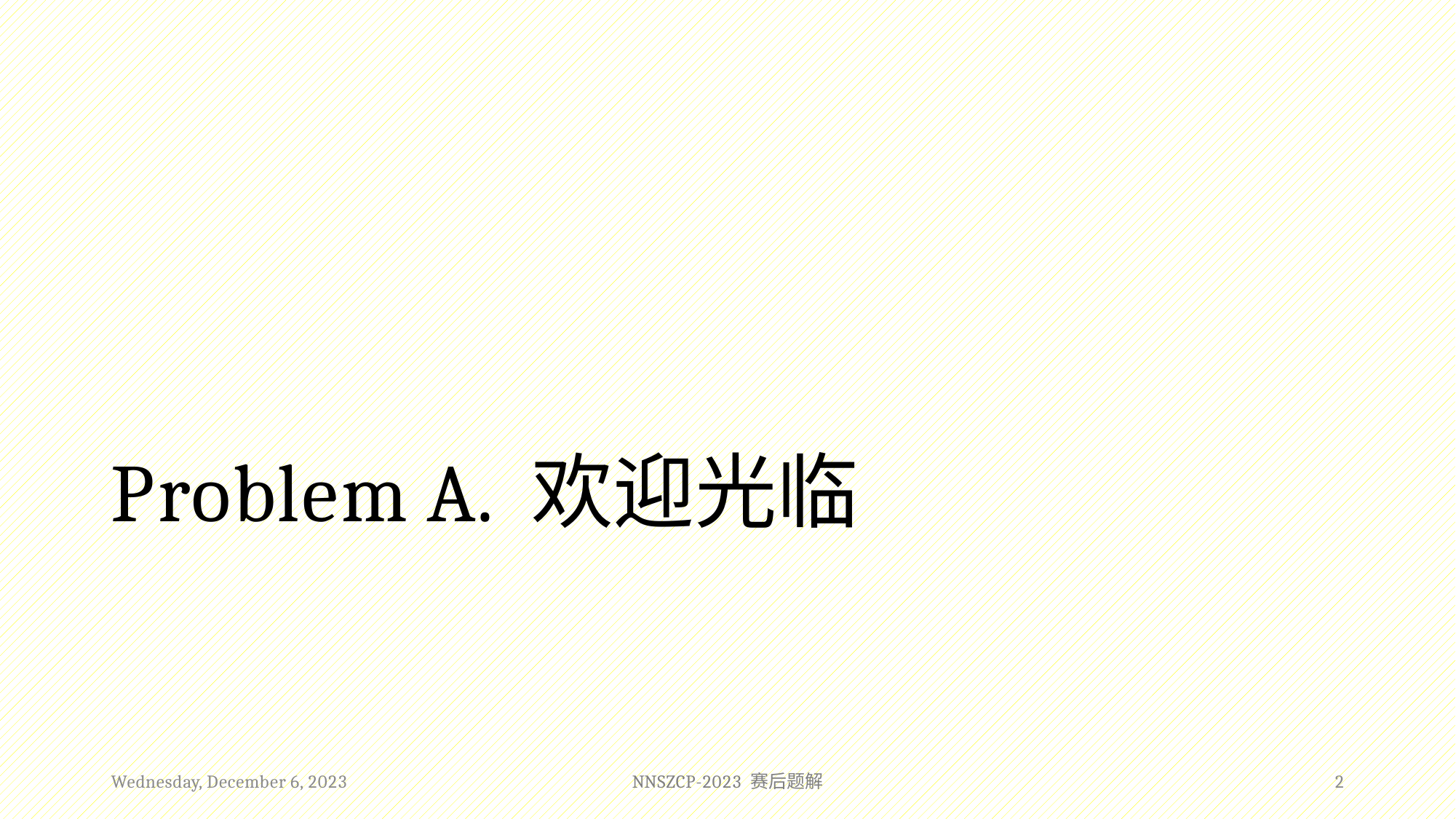

# Problem A. 欢迎光临
Wednesday, December 6, 2023
NNSZCP-2023 赛后题解
2